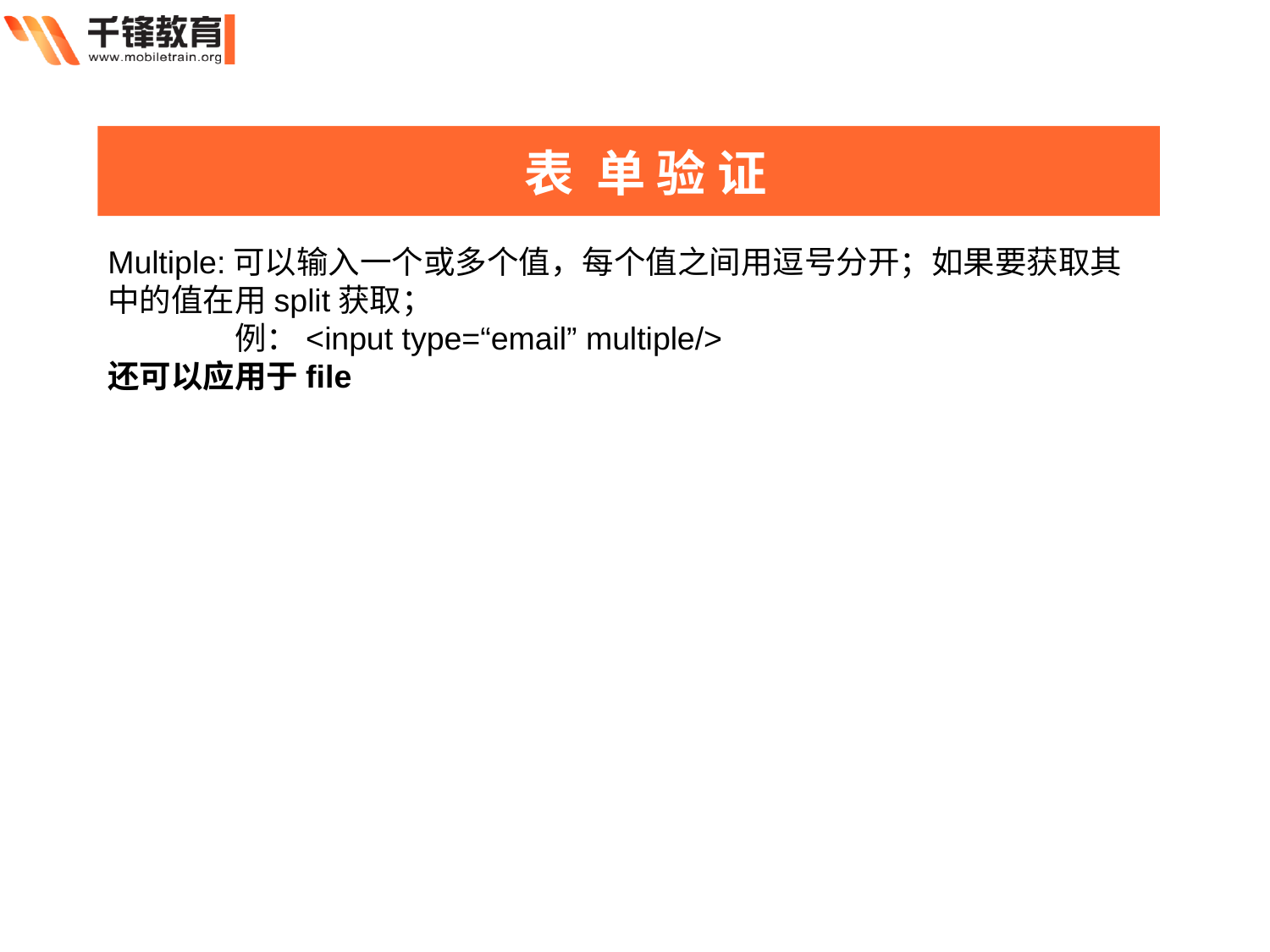

表  单 验 证
Multiple:可以输入一个或多个值，每个值之间用逗号分开；如果要获取其中的值在用split获取；
	例：<input type=“email” multiple/>
还可以应用于file